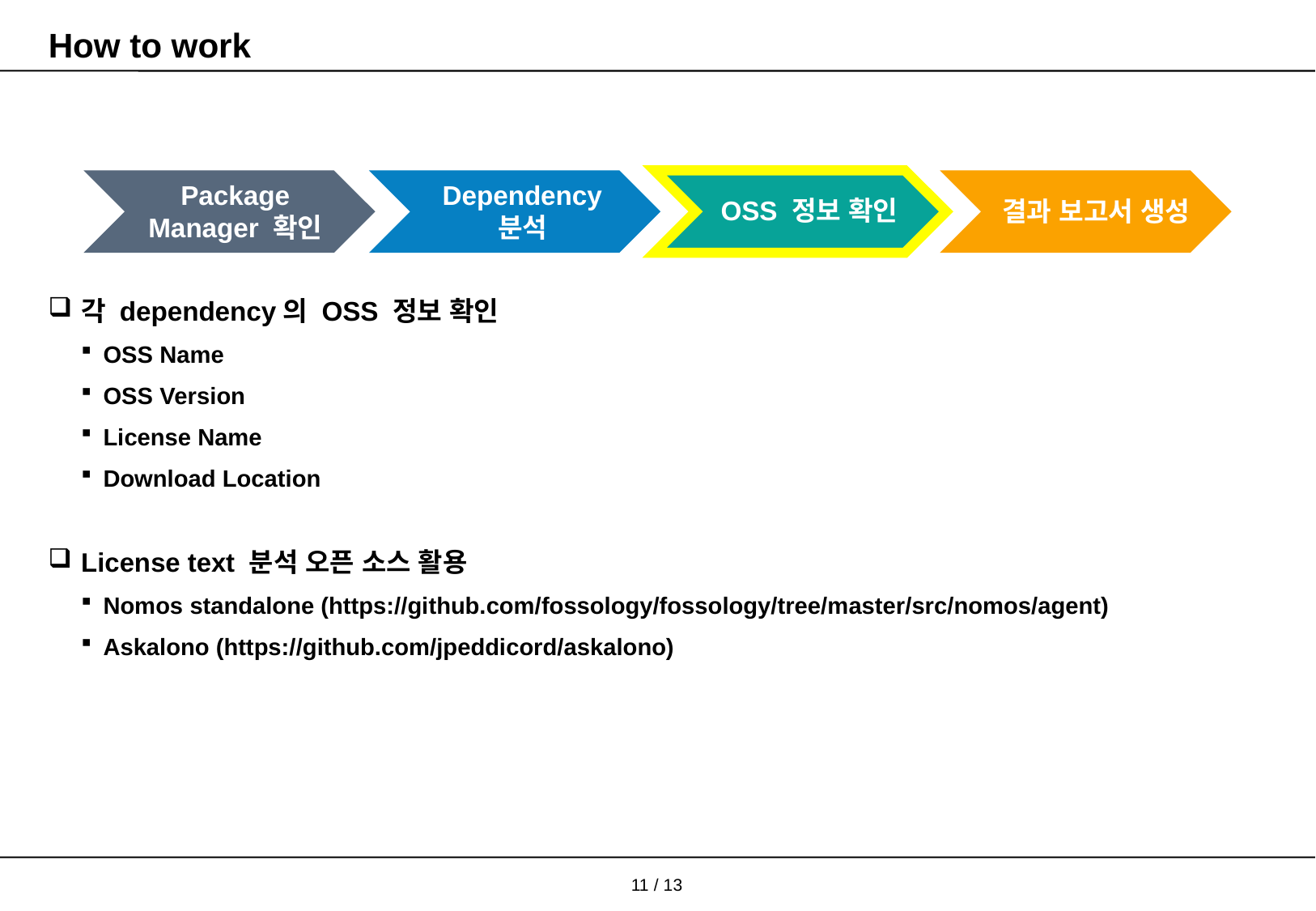

# How to work

Package Manager 확인
Dependency 분석
결과 보고서 생성
OSS 정보 확인
각 dependency의 OSS 정보 확인
OSS Name
OSS Version
License Name
Download Location

License text 분석 오픈 소스 활용
Nomos standalone (https://github.com/fossology/fossology/tree/master/src/nomos/agent)
Askalono (https://github.com/jpeddicord/askalono)